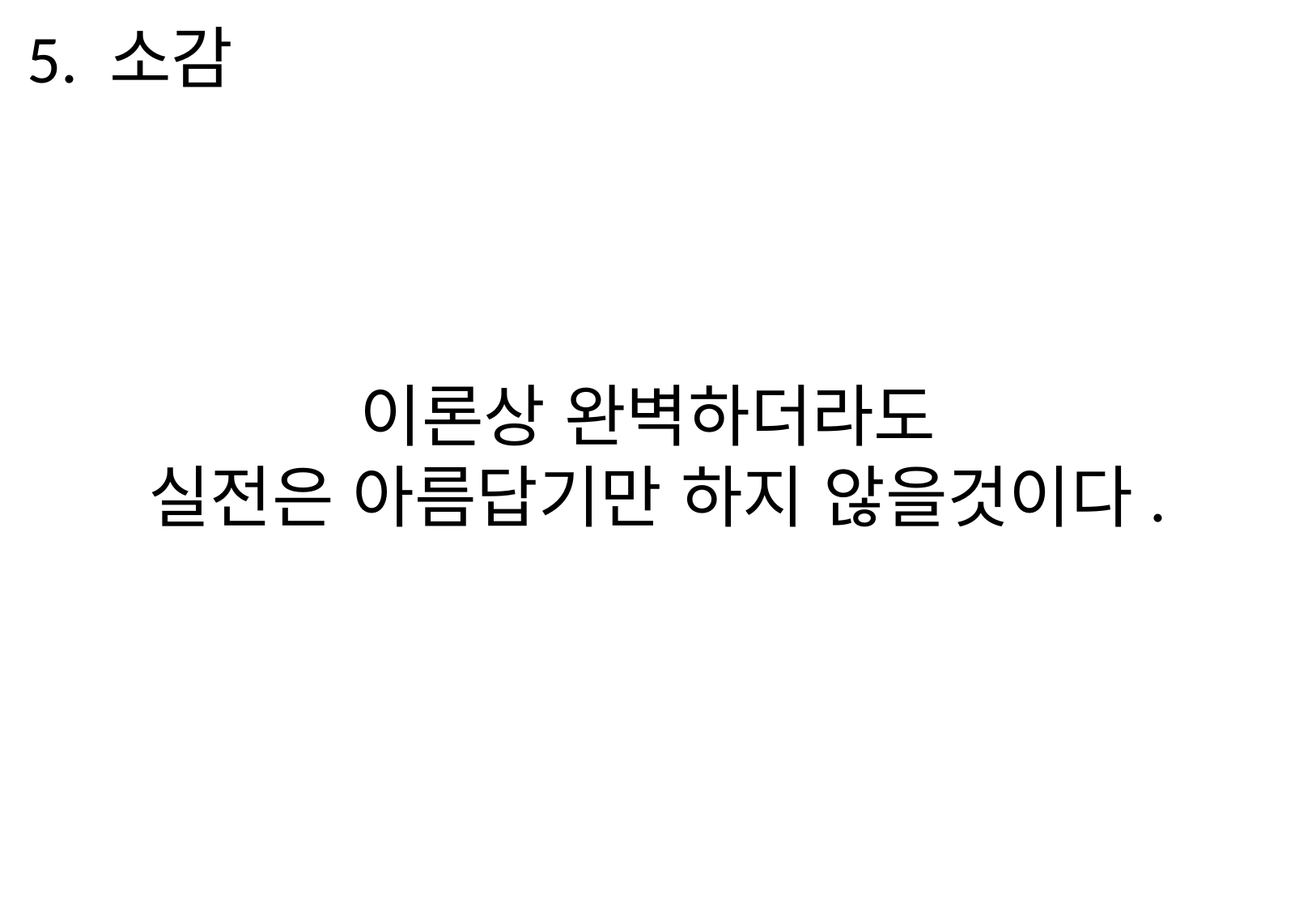

5. 소감
이론상 완벽하더라도
실전은 아름답기만 하지 않을것이다.